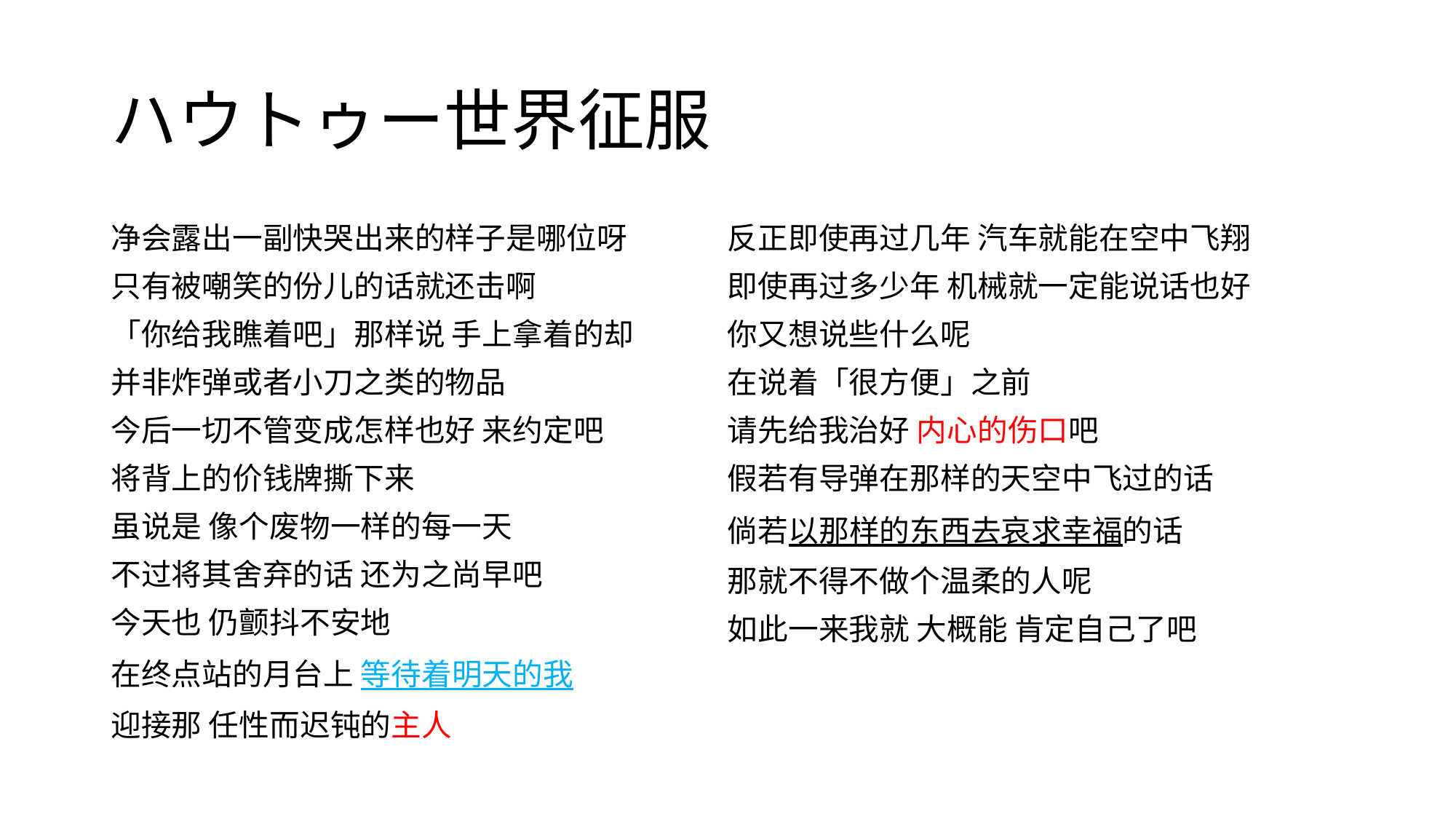

# ハウトゥー世界征服
净会露出一副快哭出来的样子是哪位呀
只有被嘲笑的份儿的话就还击啊
「你给我瞧着吧」那样说 手上拿着的却
并非炸弹或者小刀之类的物品
今后一切不管变成怎样也好 来约定吧
将背上的价钱牌撕下来
虽说是 像个废物一样的每一天
不过将其舍弃的话 还为之尚早吧
今天也 仍颤抖不安地
在终点站的月台上 等待着明天的我
迎接那 任性而迟钝的主人
反正即使再过几年 汽车就能在空中飞翔
即使再过多少年 机械就一定能说话也好
你又想说些什么呢
在说着「很方便」之前
请先给我治好 内心的伤口吧
假若有导弹在那样的天空中飞过的话
倘若以那样的东西去哀求幸福的话
那就不得不做个温柔的人呢
如此一来我就 大概能 肯定自己了吧